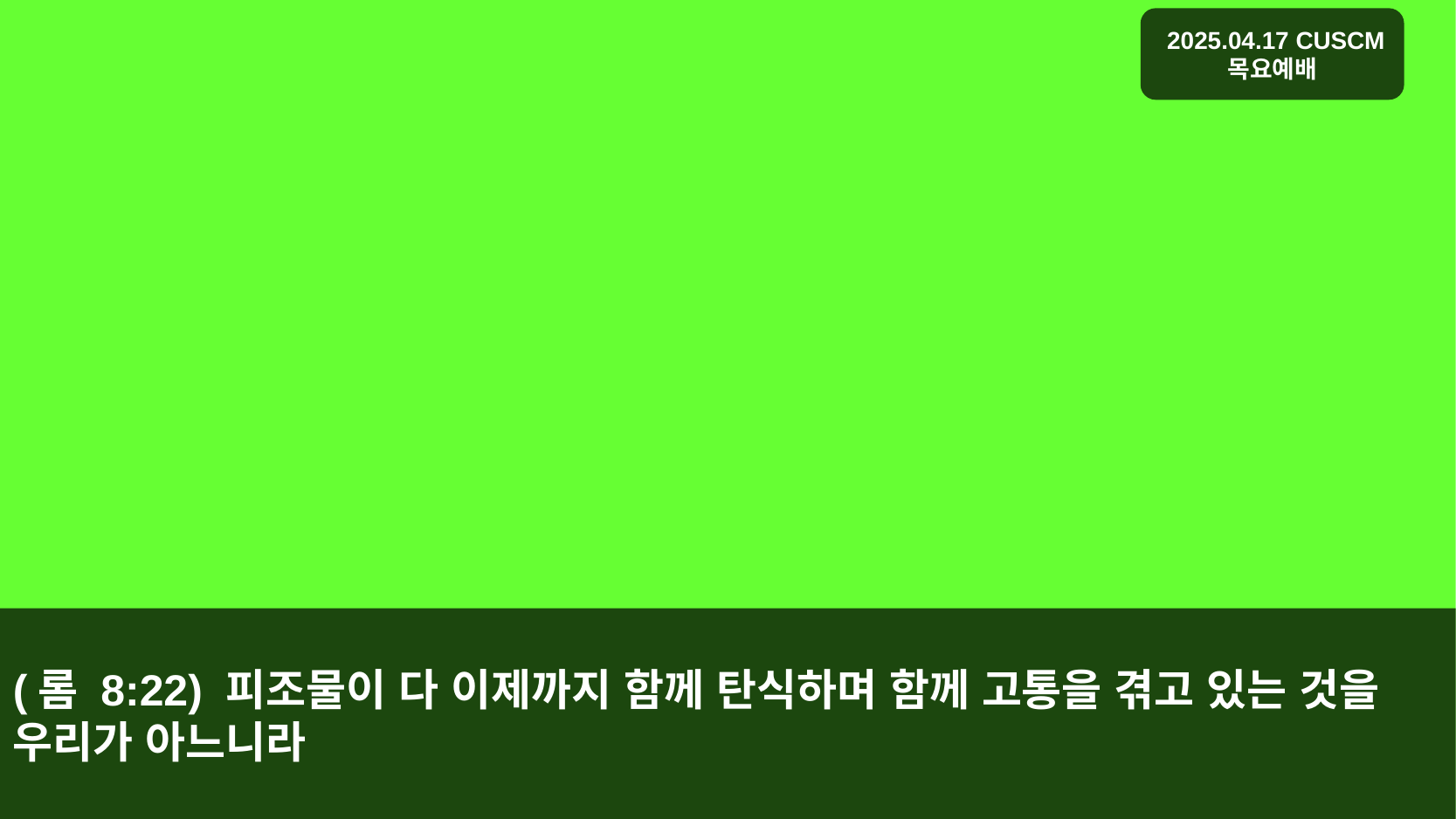

# (롬 8:22) 피조물이 다 이제까지 함께 탄식하며 함께 고통을 겪고 있는 것을 우리가 아느니라